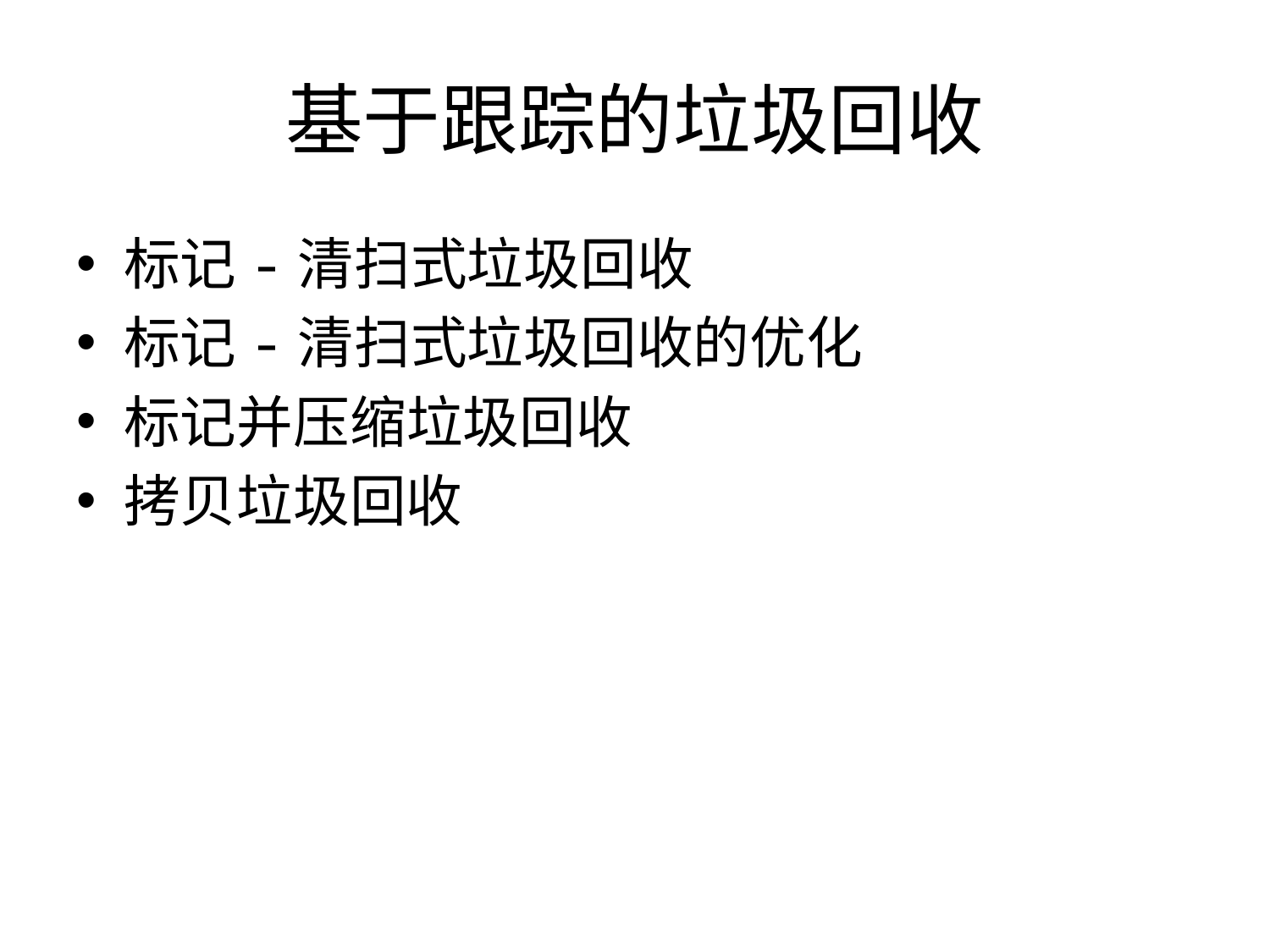

# 基于跟踪的垃圾回收
标记-清扫式垃圾回收
标记-清扫式垃圾回收的优化
标记并压缩垃圾回收
拷贝垃圾回收